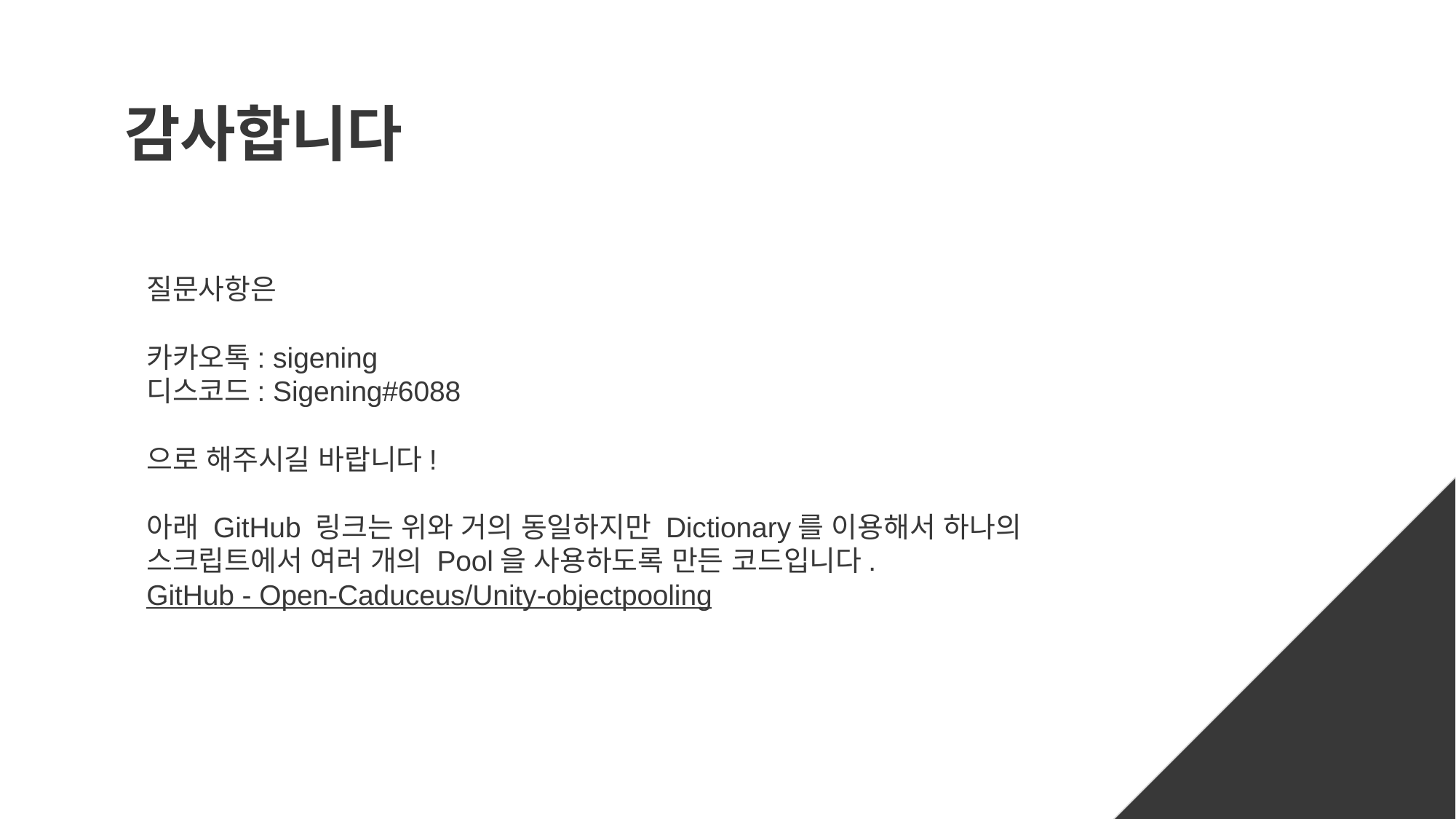

# 감사합니다

질문사항은

카카오톡: sigening
디스코드: Sigening#6088

으로 해주시길 바랍니다!

아래 GitHub 링크는 위와 거의 동일하지만 Dictionary를 이용해서 하나의 스크립트에서 여러 개의 Pool을 사용하도록 만든 코드입니다.
GitHub - Open-Caduceus/Unity-objectpooling